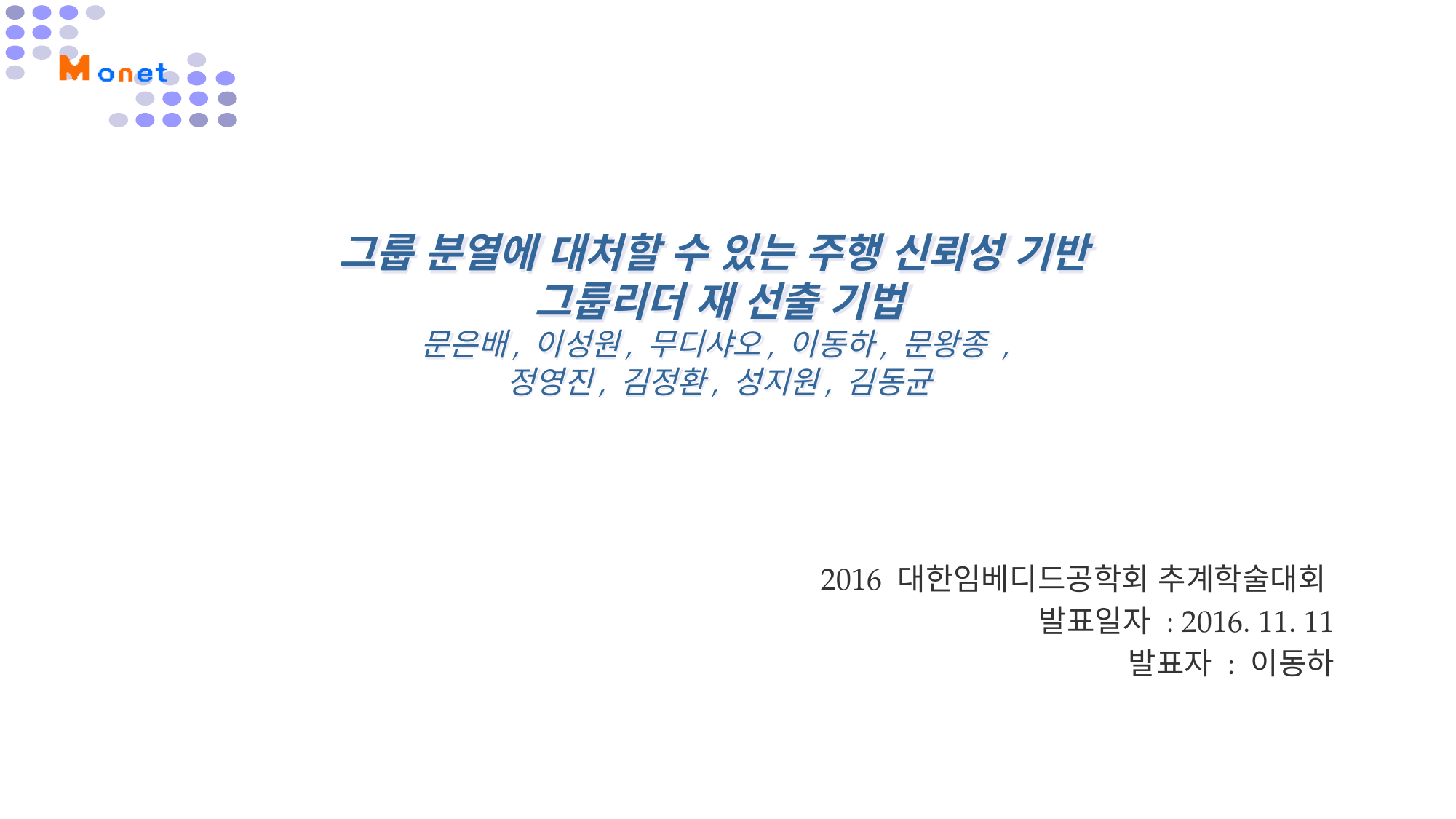

# 그룹 분열에 대처할 수 있는 주행 신뢰성 기반 그룹리더 재 선출 기법 문은배, 이성원, 무디샤오, 이동하, 문왕종 , 정영진, 김정환, 성지원, 김동균
2016 대한임베디드공학회 추계학술대회
발표일자 : 2016. 11. 11
발표자 : 이동하